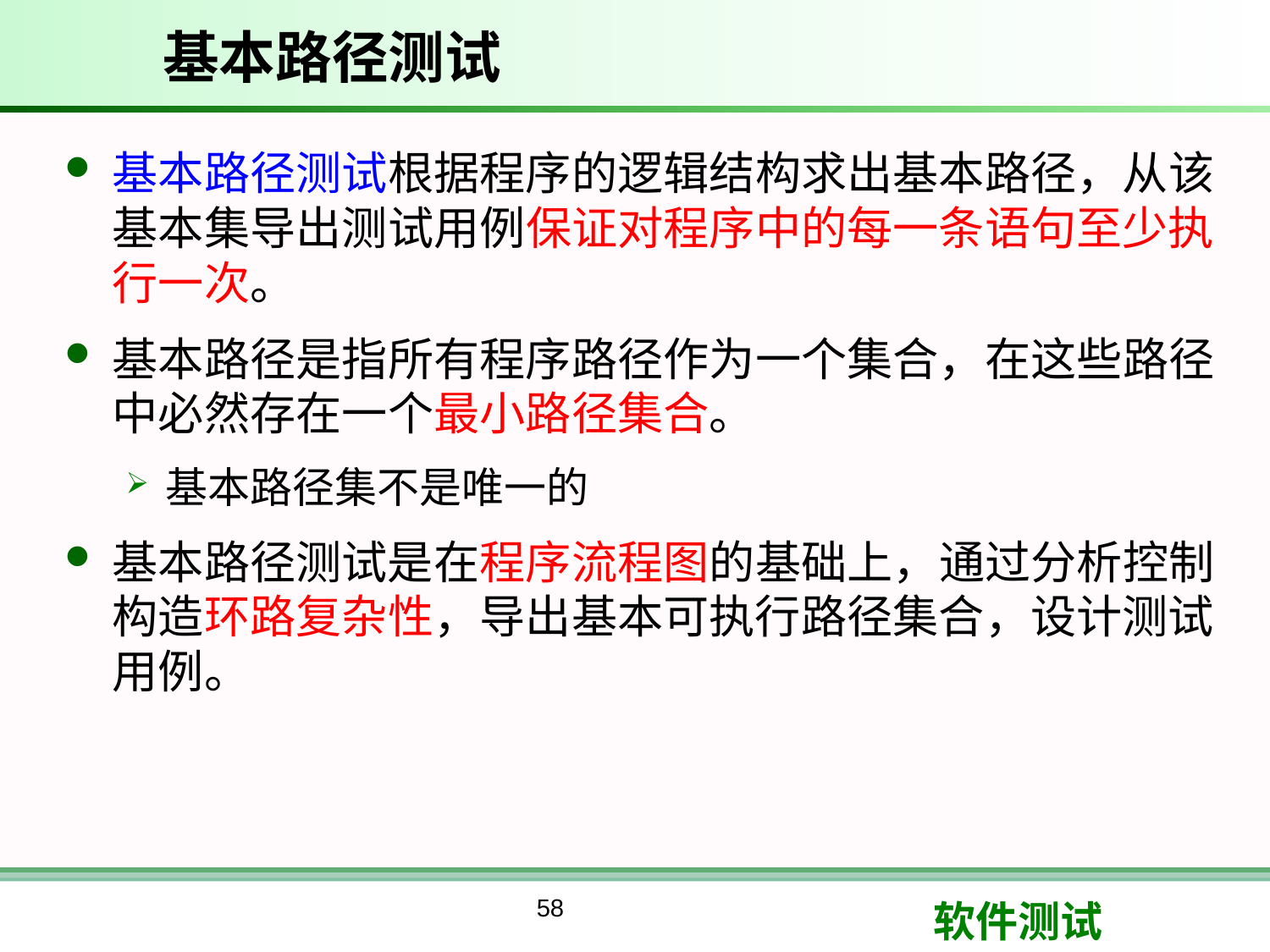

# 基本路径测试
基本路径测试根据程序的逻辑结构求出基本路径，从该基本集导出测试用例保证对程序中的每一条语句至少执行一次。
基本路径是指所有程序路径作为一个集合，在这些路径中必然存在一个最小路径集合。
基本路径集不是唯一的
基本路径测试是在程序流程图的基础上，通过分析控制构造环路复杂性，导出基本可执行路径集合，设计测试用例。

58